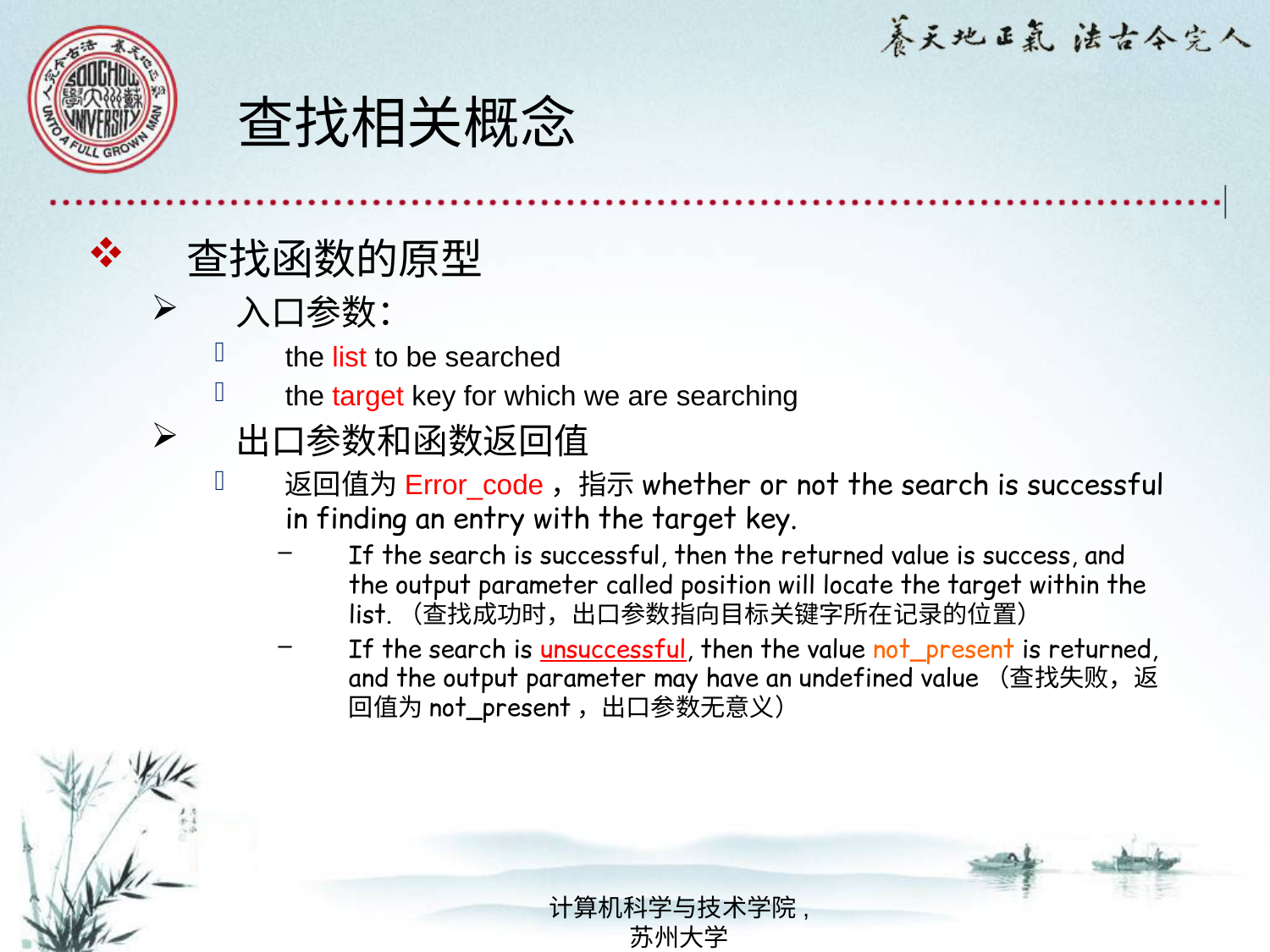

# 查找相关概念
查找函数的原型
入口参数：
the list to be searched
the target key for which we are searching
出口参数和函数返回值
返回值为Error_code，指示whether or not the search is successful in finding an entry with the target key.
If the search is successful, then the returned value is success, and the output parameter called position will locate the target within the list.（查找成功时，出口参数指向目标关键字所在记录的位置）
If the search is unsuccessful, then the value not_present is returned, and the output parameter may have an undefined value（查找失败，返回值为not_present，出口参数无意义）
计算机科学与技术学院,
苏州大学